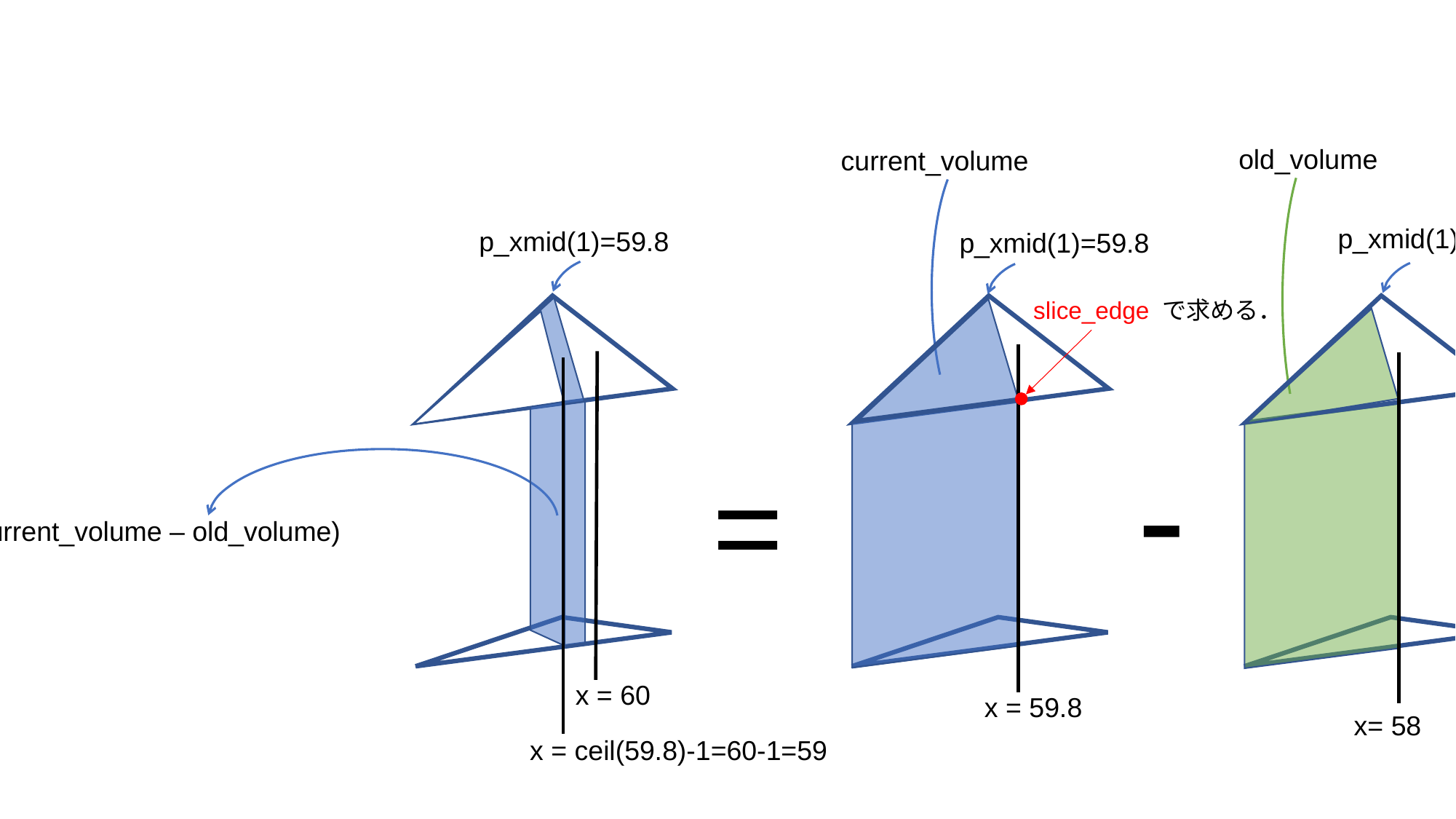

old_volume
current_volume

p_xmid(1)=59.8
p_xmid(1)=59.8
p_xmid(1)=59.8

slice_edge で求める．

-
=

volume(59) = volume(59) +  (current_volume – old_volume)

x = 60
x = 59.8
x= 58
x = ceil(59.8)-1=60-1=59